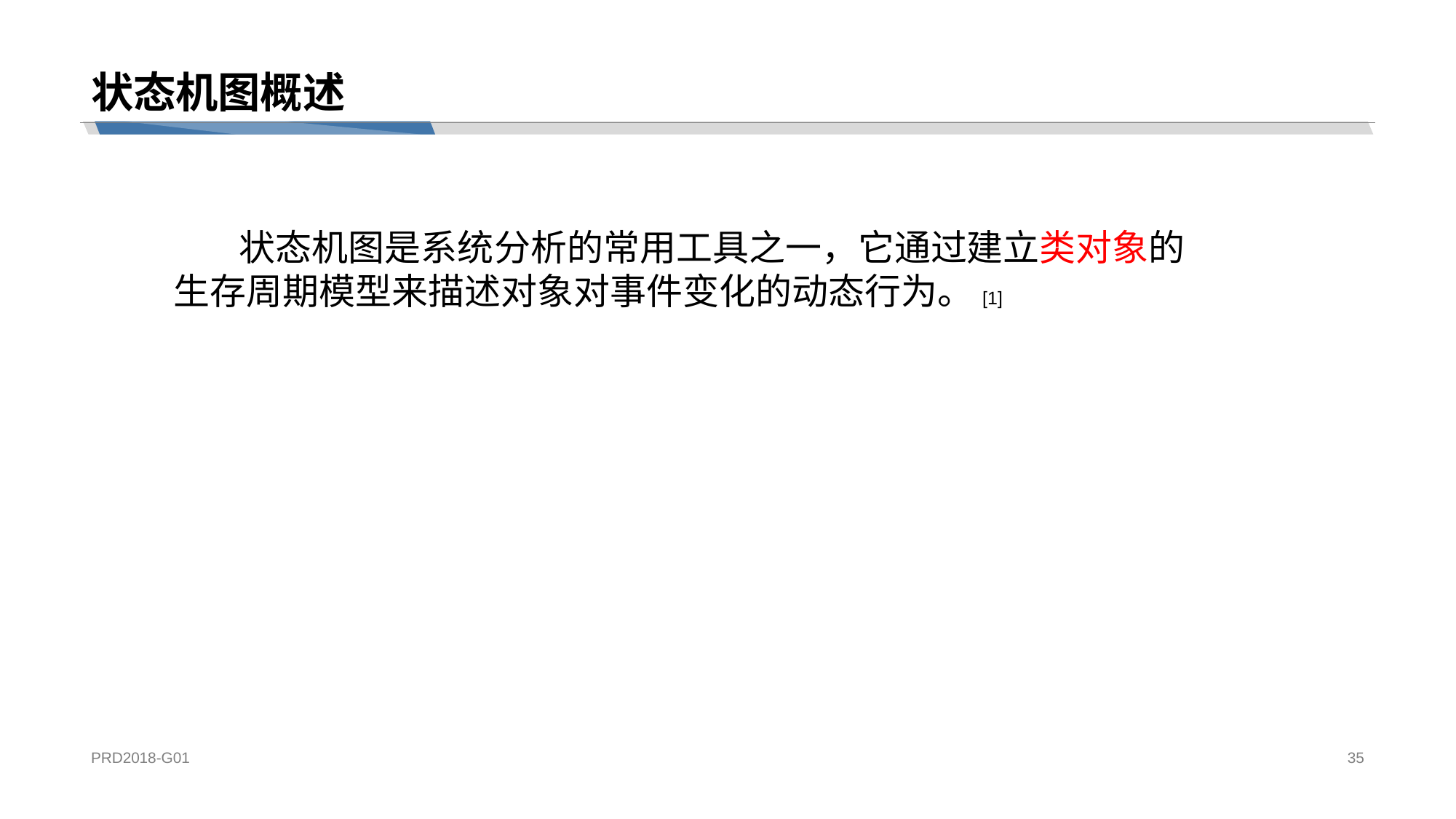

# 状态机图概述
       状态机图是系统分析的常用工具之一，它通过建立类对象的生存周期模型来描述对象对事件变化的动态行为。[1]

PRD2018-G01
35